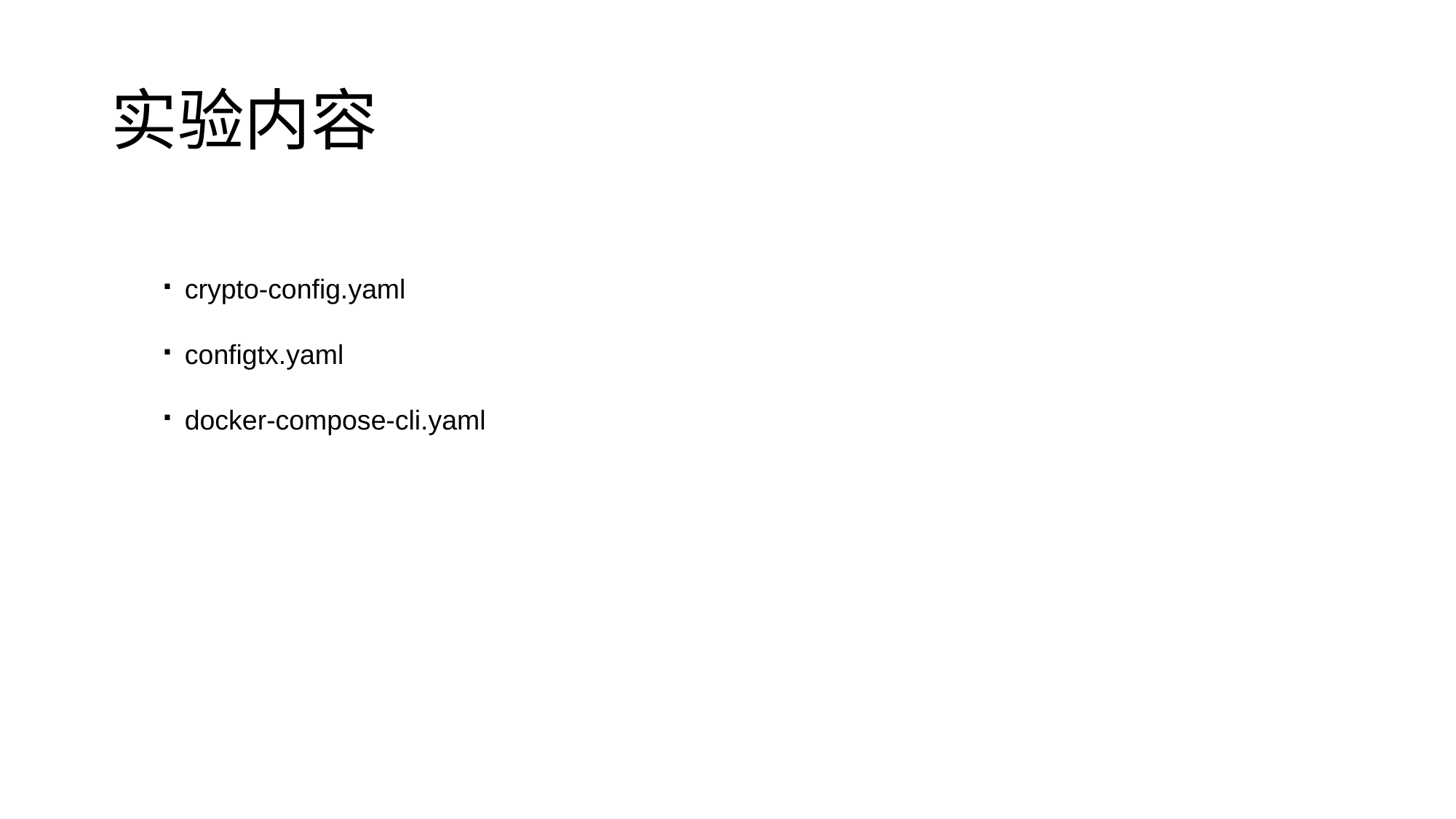

# 实验内容
· crypto-config.yaml
· configtx.yaml
· docker-compose-cli.yaml